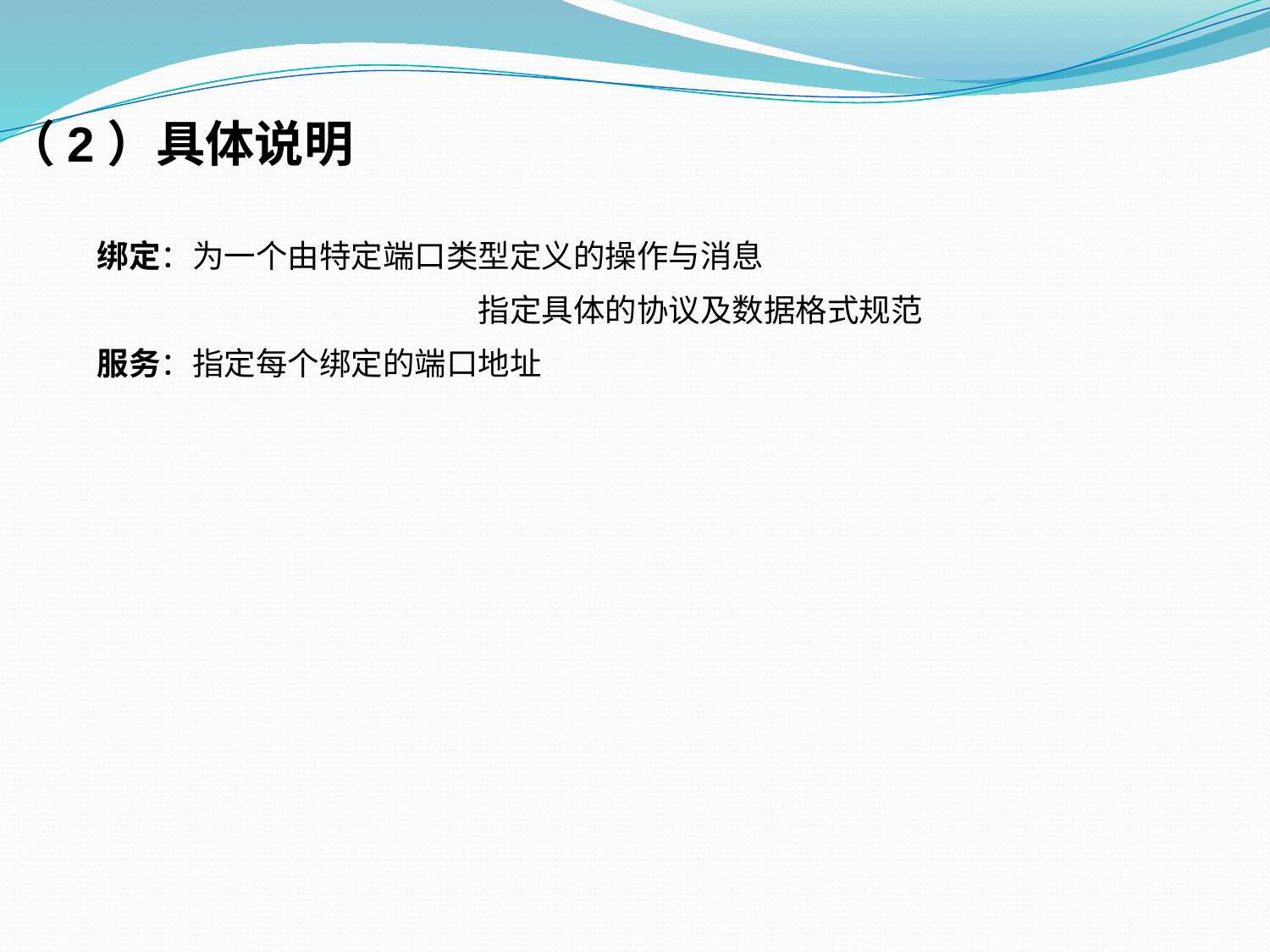

（2）具体说明
绑定：为一个由特定端口类型定义的操作与消息
			指定具体的协议及数据格式规范
服务：指定每个绑定的端口地址